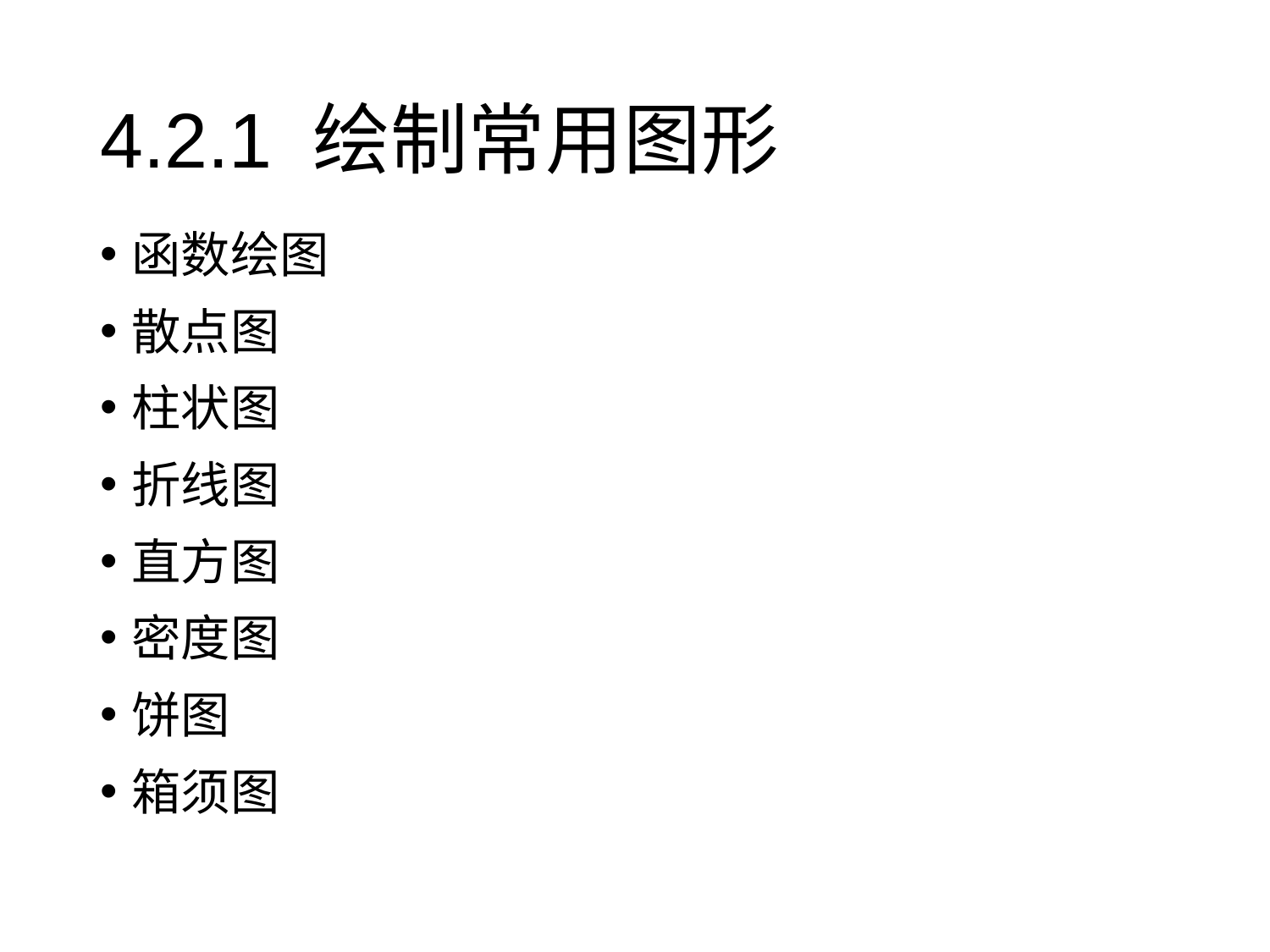

# 4.2.1 绘制常用图形
函数绘图
散点图
柱状图
折线图
直方图
密度图
饼图
箱须图